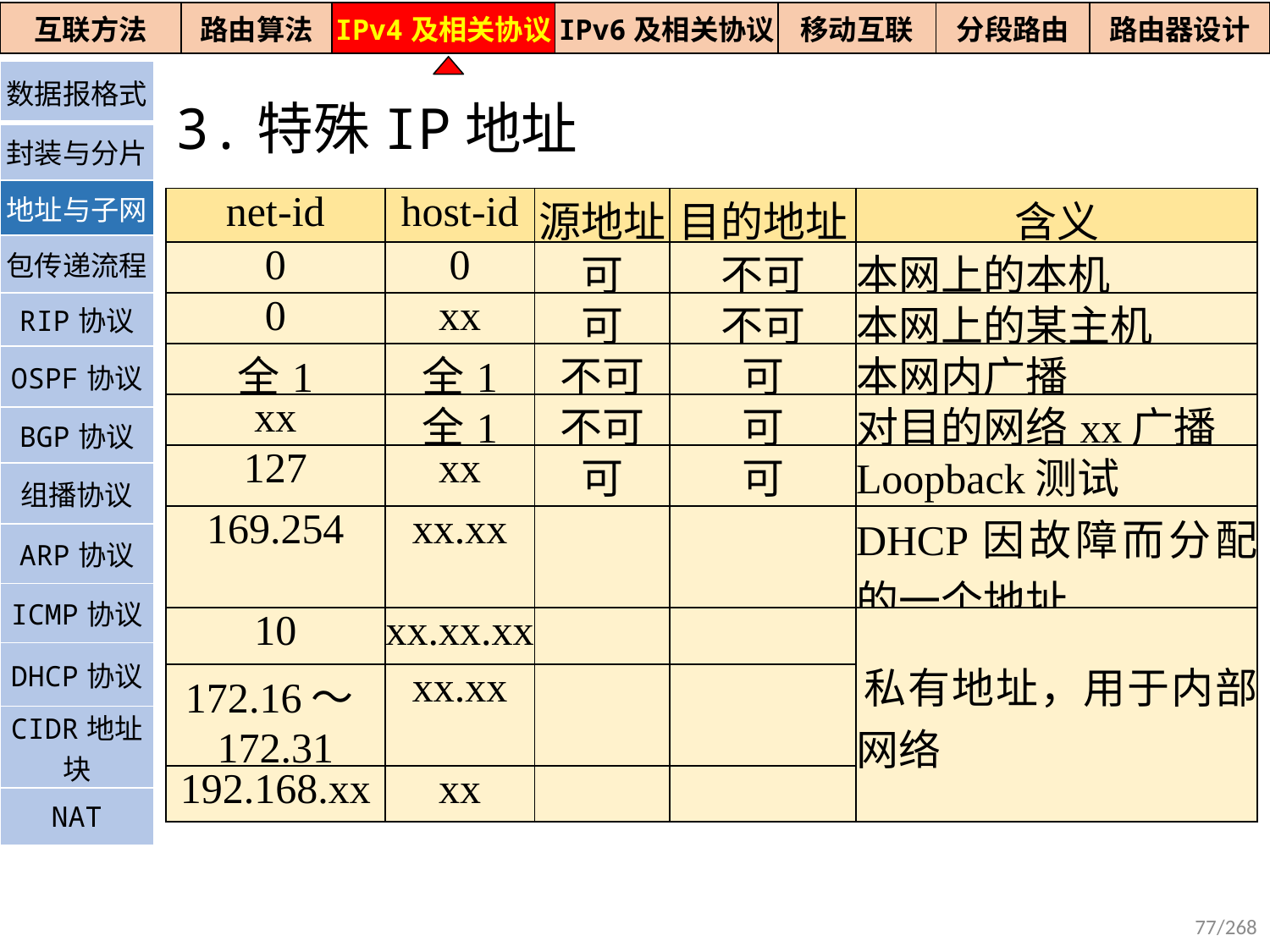

| 互联方法 | 路由算法 | IPv4及相关协议 | IPv6及相关协议 | 移动互联 | 分段路由 | 路由器设计 |
| --- | --- | --- | --- | --- | --- | --- |

| 数据报格式 |
| --- |
| 封装与分片 |
| 地址与子网 |
| 包传递流程 |
| RIP协议 |
| OSPF协议 |
| BGP协议 |
| 组播协议 |
| ARP协议 |
| ICMP协议 |
| DHCP协议 |
| CIDR地址块 |
| NAT |
3.特殊IP地址
| net-id | host-id | 源地址 | 目的地址 | 含义 |
| --- | --- | --- | --- | --- |
| 0 | 0 | 可 | 不可 | 本网上的本机 |
| 0 | xx | 可 | 不可 | 本网上的某主机 |
| 全1 | 全1 | 不可 | 可 | 本网内广播 |
| xx | 全1 | 不可 | 可 | 对目的网络xx广播 |
| 127 | xx | 可 | 可 | Loopback测试 |
| 169.254 | xx.xx |  |  | DHCP因故障而分配的一个地址 |
| 10 | xx.xx.xx |  |  | 私有地址，用于内部网络 |
| 172.16～172.31 | xx.xx |  |  |  |
| 192.168.xx | xx |  |  |  |
77/268